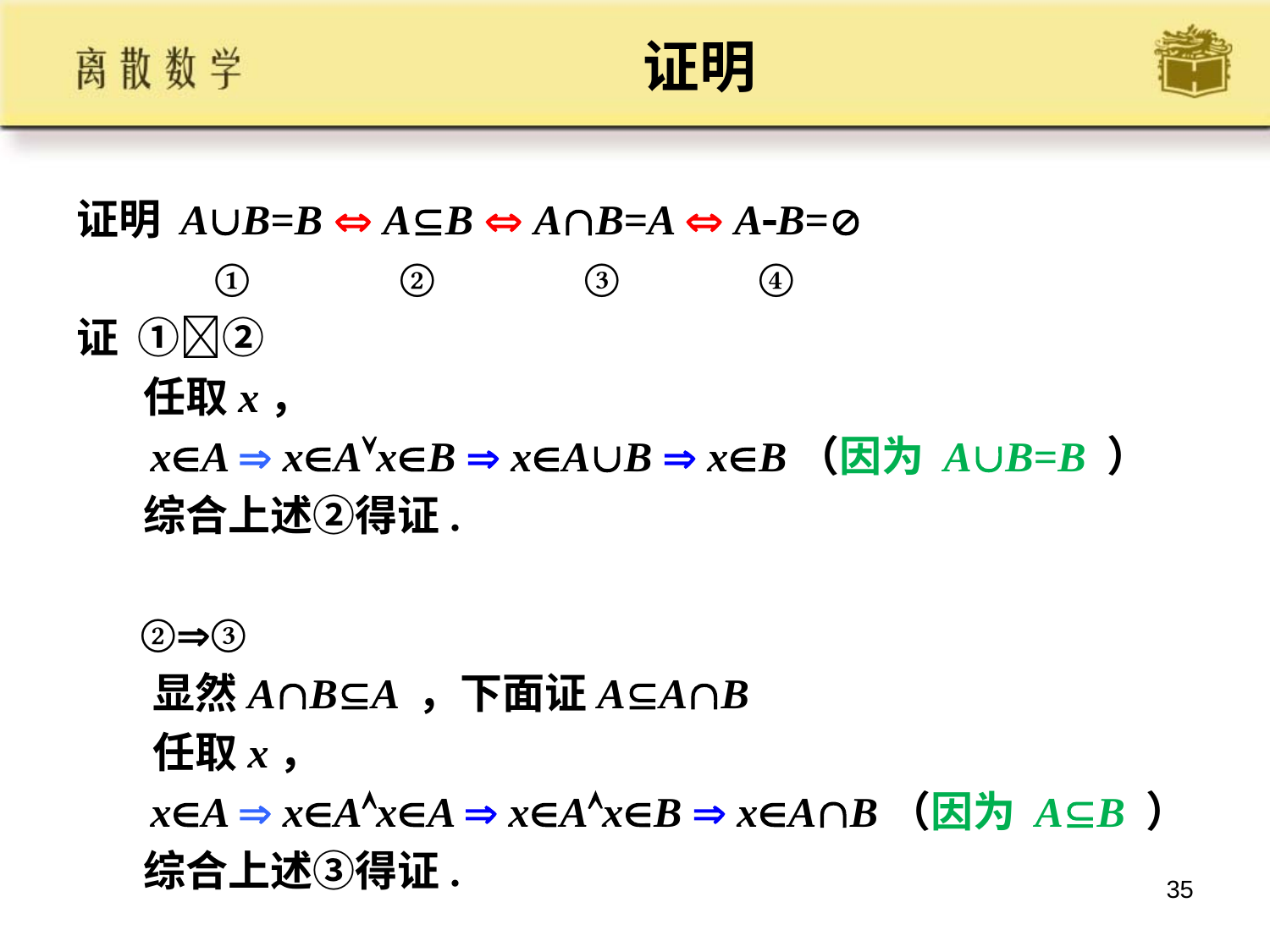

# 证明
证明 A∪B=B ⇔ A⊆B ⇔ A∩B=A ⇔ A−B=∅
             ①              ②              ③             ④
证  ①⇒②
      任取x，
       x∈A ⇒ x∈A∨x∈B ⇒ x∈A∪B ⇒ x∈B（因为 A∪B=B ）
      综合上述②得证.

      ②⇒③
       显然A∩B⊆A ，下面证A⊆A∩B
       任取x，
       x∈A ⇒ x∈A∧x∈A ⇒ x∈A∧x∈B ⇒ x∈A∩B（因为 A⊆B ）
      综合上述③得证.
35